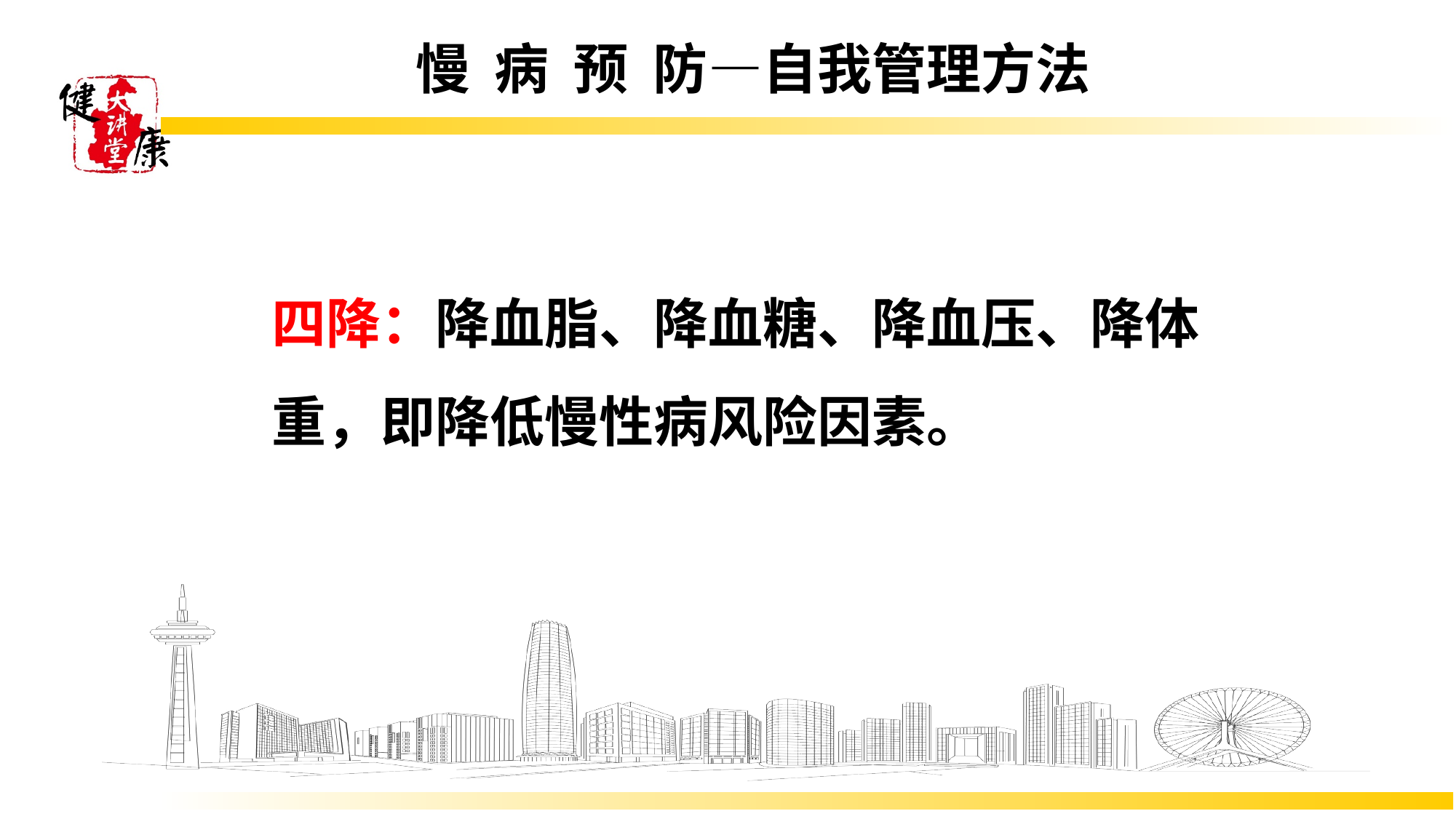

# 慢  病  预  防—自我管理方法
四降：降血脂、降血糖、降血压、降体重，即降低慢性病风险因素。